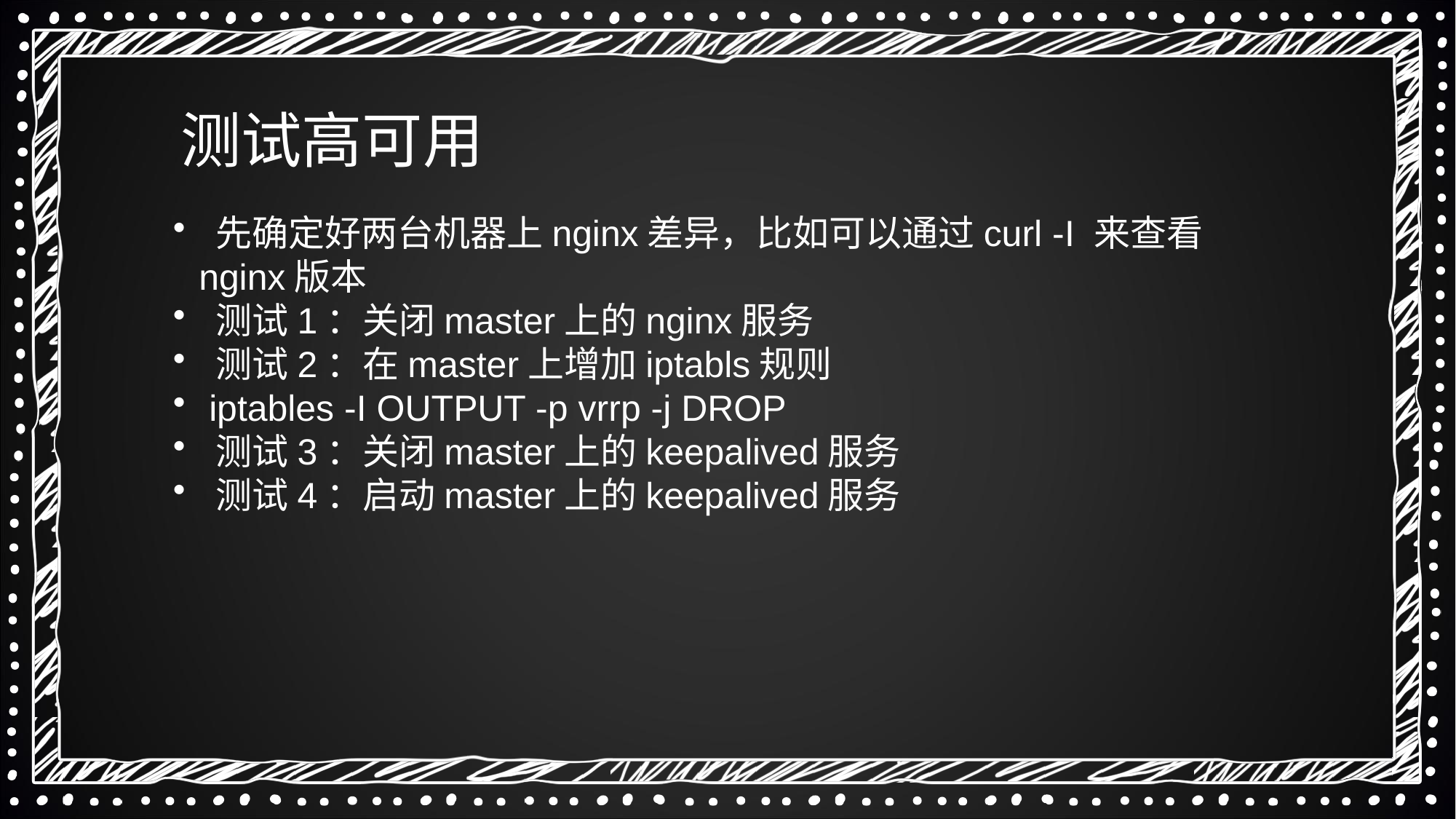

测试高可用
 先确定好两台机器上nginx差异，比如可以通过curl -I 来查看nginx版本
 测试1：关闭master上的nginx服务
 测试2：在master上增加iptabls规则
 iptables -I OUTPUT -p vrrp -j DROP
 测试3：关闭master上的keepalived服务
 测试4：启动master上的keepalived服务